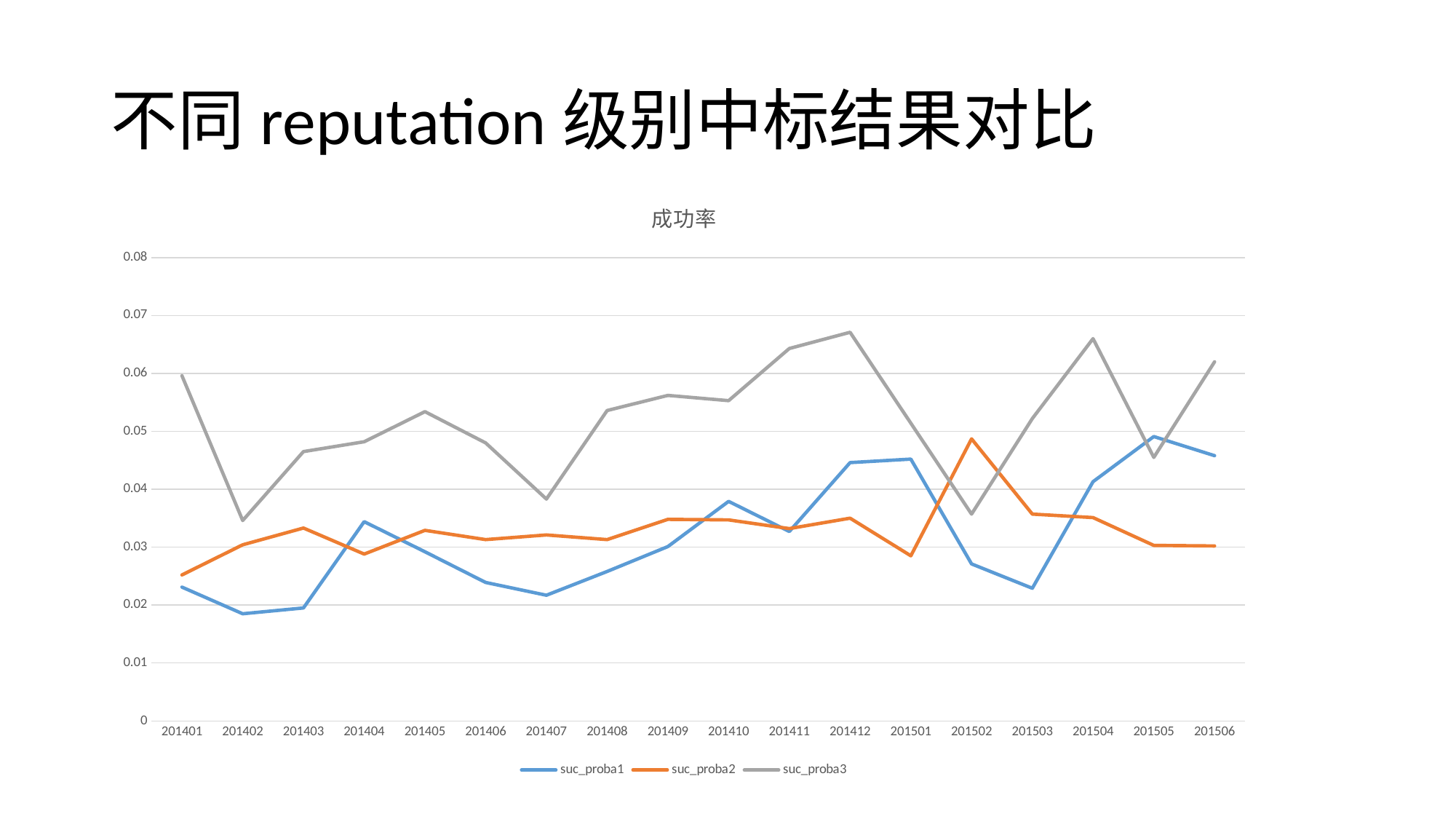

# 不同reputation级别中标结果对比

### Chart: 成功率

| Category | suc_proba1 | suc_proba2 | suc_proba3 |
|---|---|---|---|
| 201401.0 | 0.0231 | 0.0252 | 0.0596 |
| 201402.0 | 0.0185 | 0.0304 | 0.0346 |
| 201403.0 | 0.0195 | 0.0333 | 0.0465 |
| 201404.0 | 0.0344 | 0.0288 | 0.0482 |
| 201405.0 | 0.0292 | 0.0329 | 0.0534 |
| 201406.0 | 0.0239 | 0.0313 | 0.048 |
| 201407.0 | 0.0217 | 0.0321 | 0.0383 |
| 201408.0 | 0.0258 | 0.0313 | 0.0536 |
| 201409.0 | 0.0301 | 0.0348 | 0.0562 |
| 201410.0 | 0.0379 | 0.0347 | 0.0553 |
| 201411.0 | 0.0327 | 0.0332 | 0.0643 |
| 201412.0 | 0.0446 | 0.035 | 0.0671 |
| 201501.0 | 0.0452 | 0.0285 | 0.0514 |
| 201502.0 | 0.0271 | 0.0487 | 0.0357 |
| 201503.0 | 0.0229 | 0.0357 | 0.0522 |
| 201504.0 | 0.0413 | 0.0351 | 0.066 |
| 201505.0 | 0.0491 | 0.0303 | 0.0455 |
| 201506.0 | 0.0458 | 0.0302 | 0.062 |